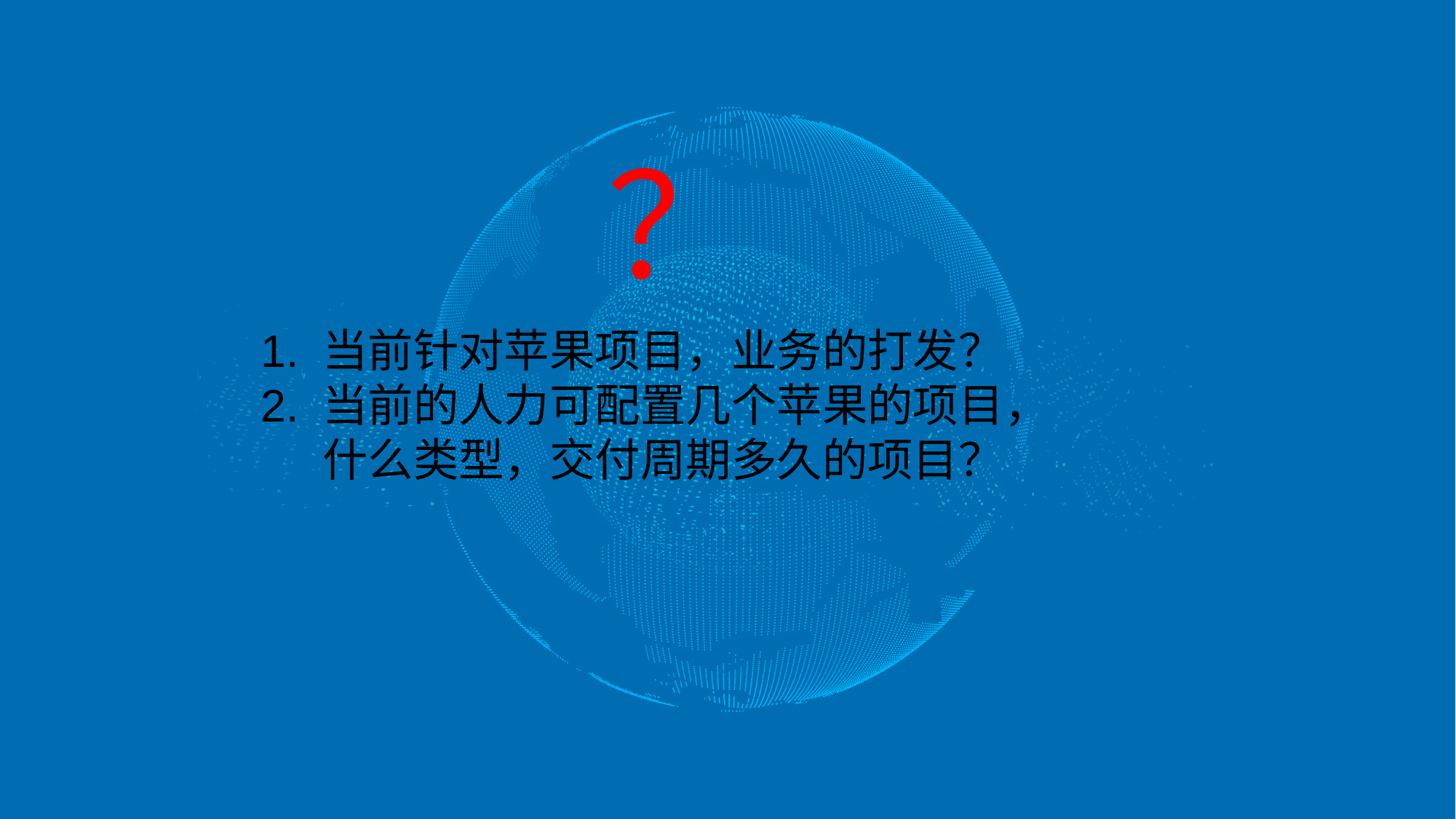

？
当前针对苹果项目，业务的打发？
当前的人力可配置几个苹果的项目，什么类型，交付周期多久的项目？
10